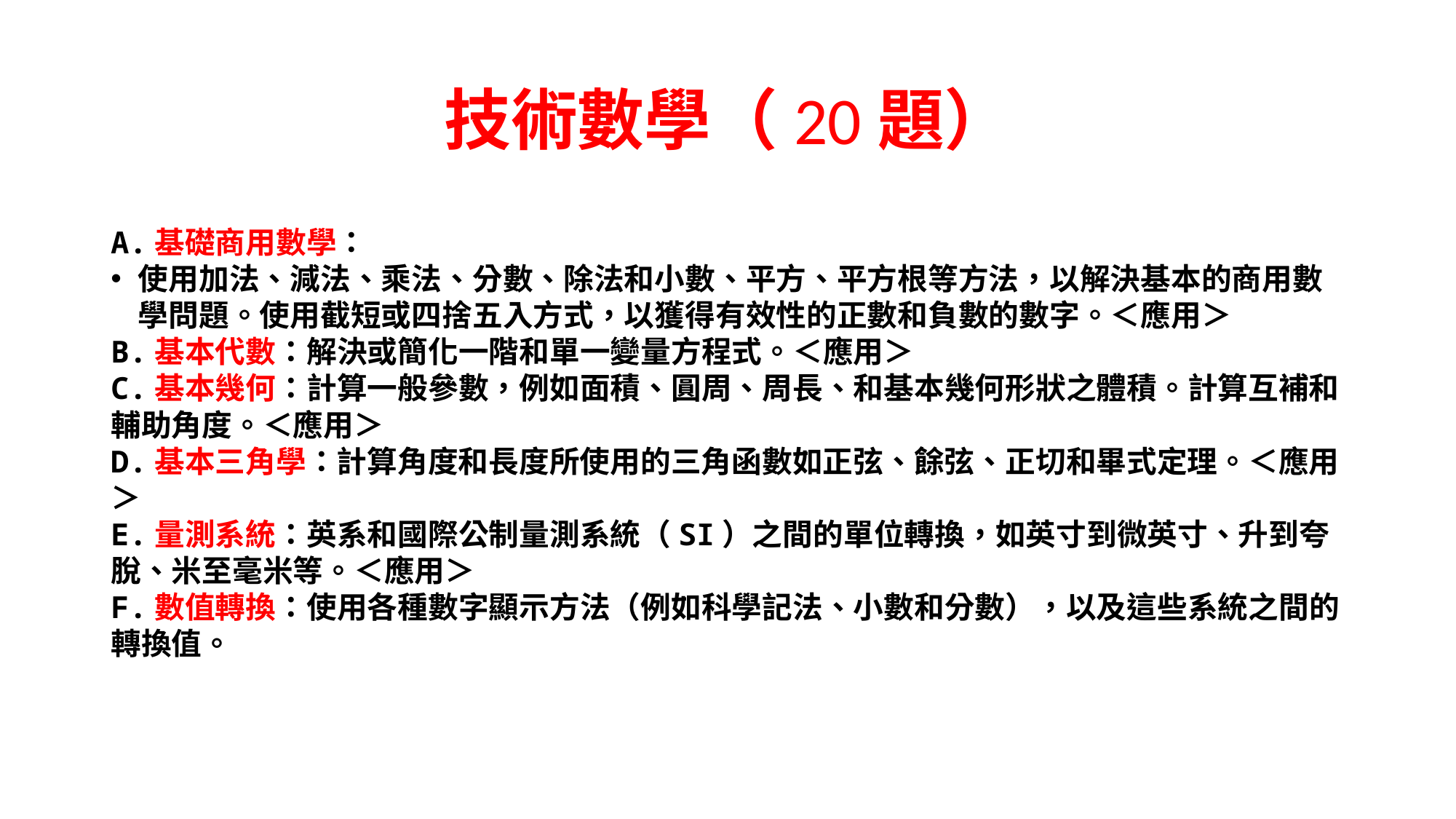

# 技術數學（20題）
A.基礎商用數學：
使用加法、減法、乘法、分數、除法和小數、平方、平方根等方法，以解決基本的商用數學問題。使用截短或四捨五入方式，以獲得有效性的正數和負數的數字。＜應用＞
B.基本代數：解決或簡化一階和單一變量方程式。＜應用＞
C.基本幾何：計算一般參數，例如面積、圓周、周長、和基本幾何形狀之體積。計算互補和輔助角度。＜應用＞
D.基本三角學：計算角度和長度所使用的三角函數如正弦、餘弦、正切和畢式定理。＜應用＞
E.量測系統：英系和國際公制量測系統（SI）之間的單位轉換，如英寸到微英寸、升到夸脫、米至毫米等。＜應用＞
F.數值轉換：使用各種數字顯示方法（例如科學記法、小數和分數），以及這些系統之間的轉換值。